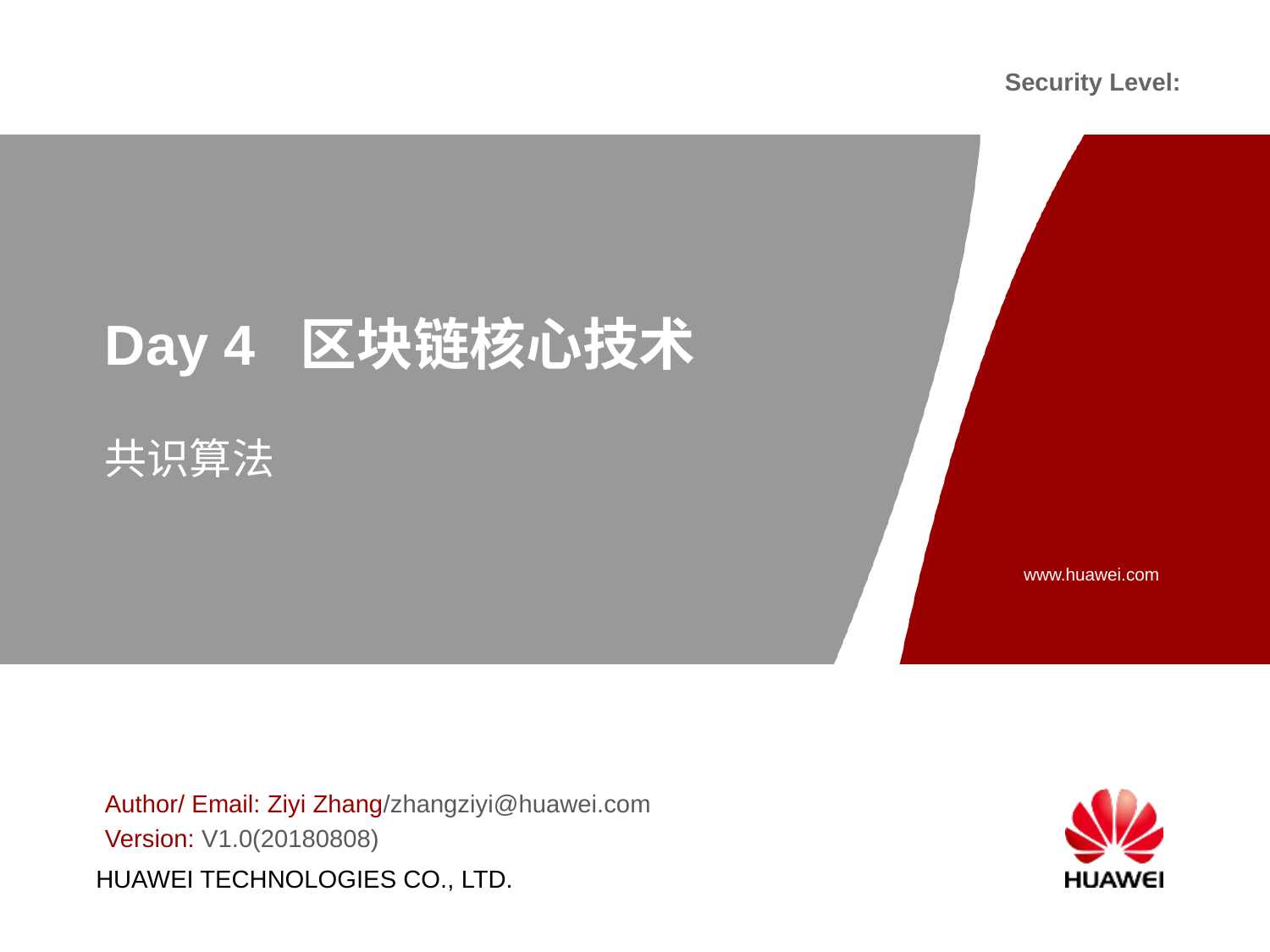

# Day 4  区块链核心技术
共识算法
Author/ Email: Ziyi Zhang/zhangziyi@huawei.com
Version: V1.0(20180808)